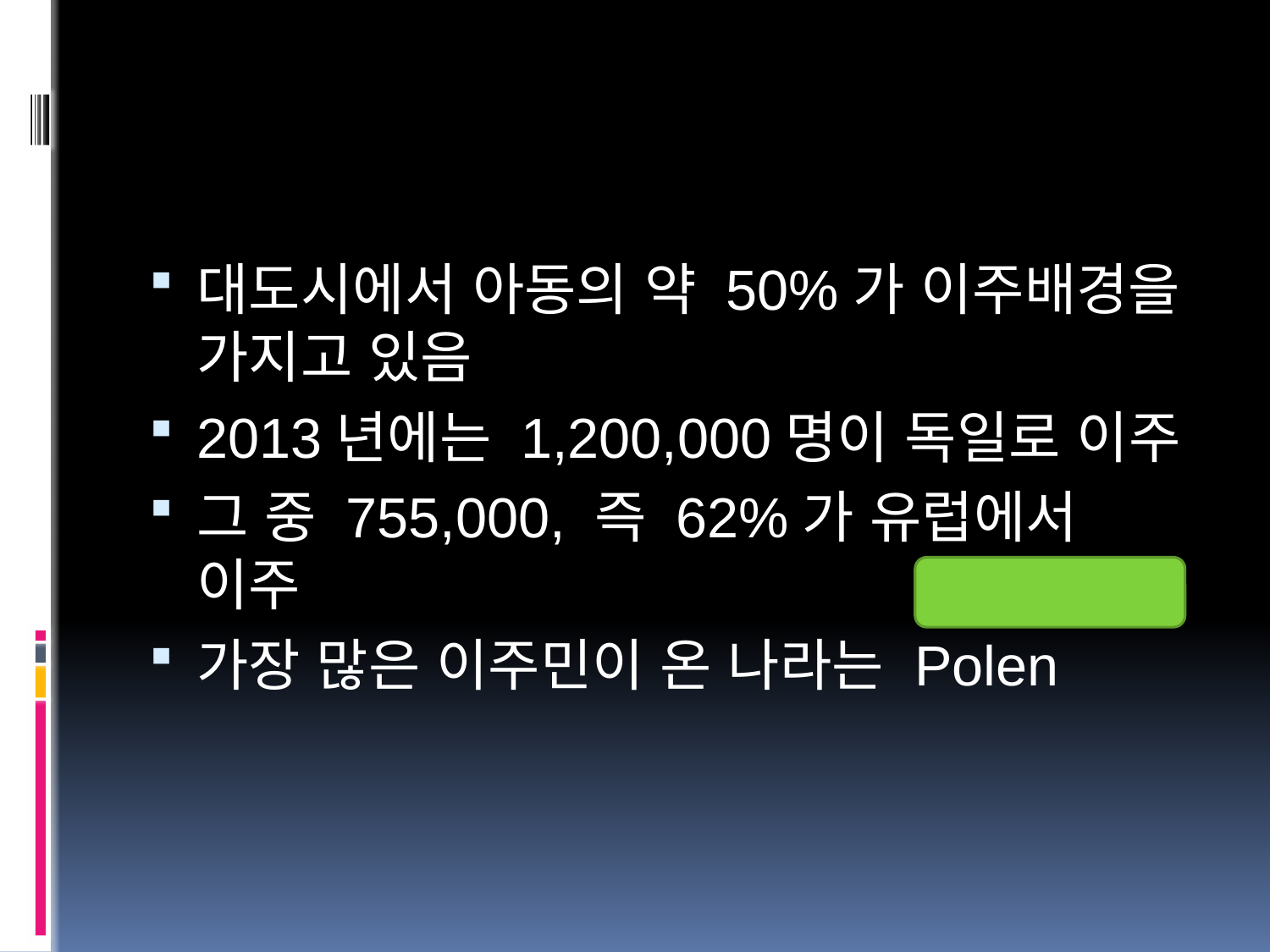

#
대도시에서 아동의 약 50%가 이주배경을 가지고 있음
2013년에는 1,200,000명이 독일로 이주
그 중 755,000, 즉 62%가 유럽에서 이주
가장 많은 이주민이 온 나라는 Polen